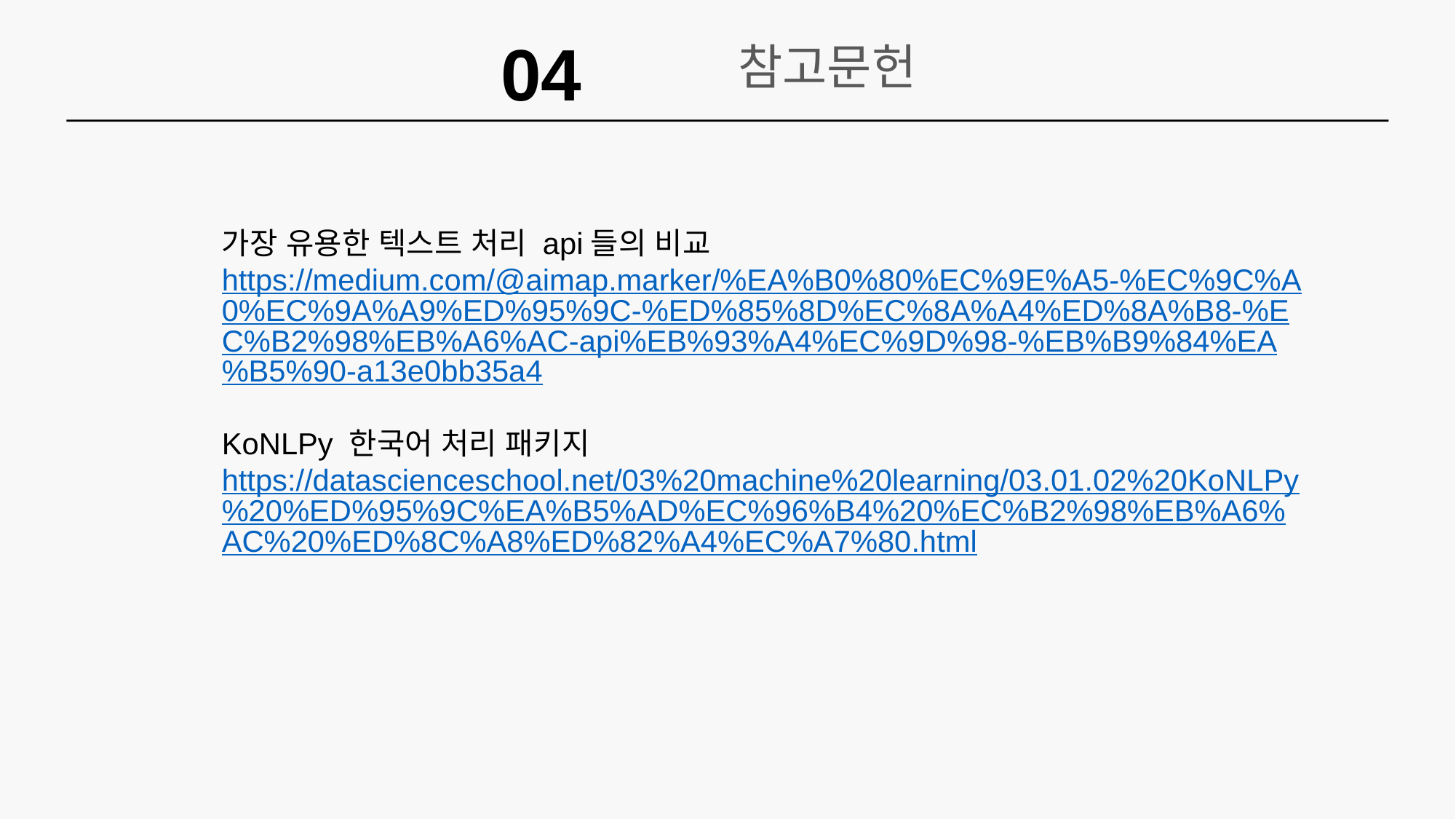

04
참고문헌

가장 유용한 텍스트 처리 api들의 비교
https://medium.com/@aimap.marker/%EA%B0%80%EC%9E%A5-%EC%9C%A0%EC%9A%A9%ED%95%9C-%ED%85%8D%EC%8A%A4%ED%8A%B8-%EC%B2%98%EB%A6%AC-api%EB%93%A4%EC%9D%98-%EB%B9%84%EA%B5%90-a13e0bb35a4

KoNLPy 한국어 처리 패키지
https://datascienceschool.net/03%20machine%20learning/03.01.02%20KoNLPy%20%ED%95%9C%EA%B5%AD%EC%96%B4%20%EC%B2%98%EB%A6%AC%20%ED%8C%A8%ED%82%A4%EC%A7%80.html